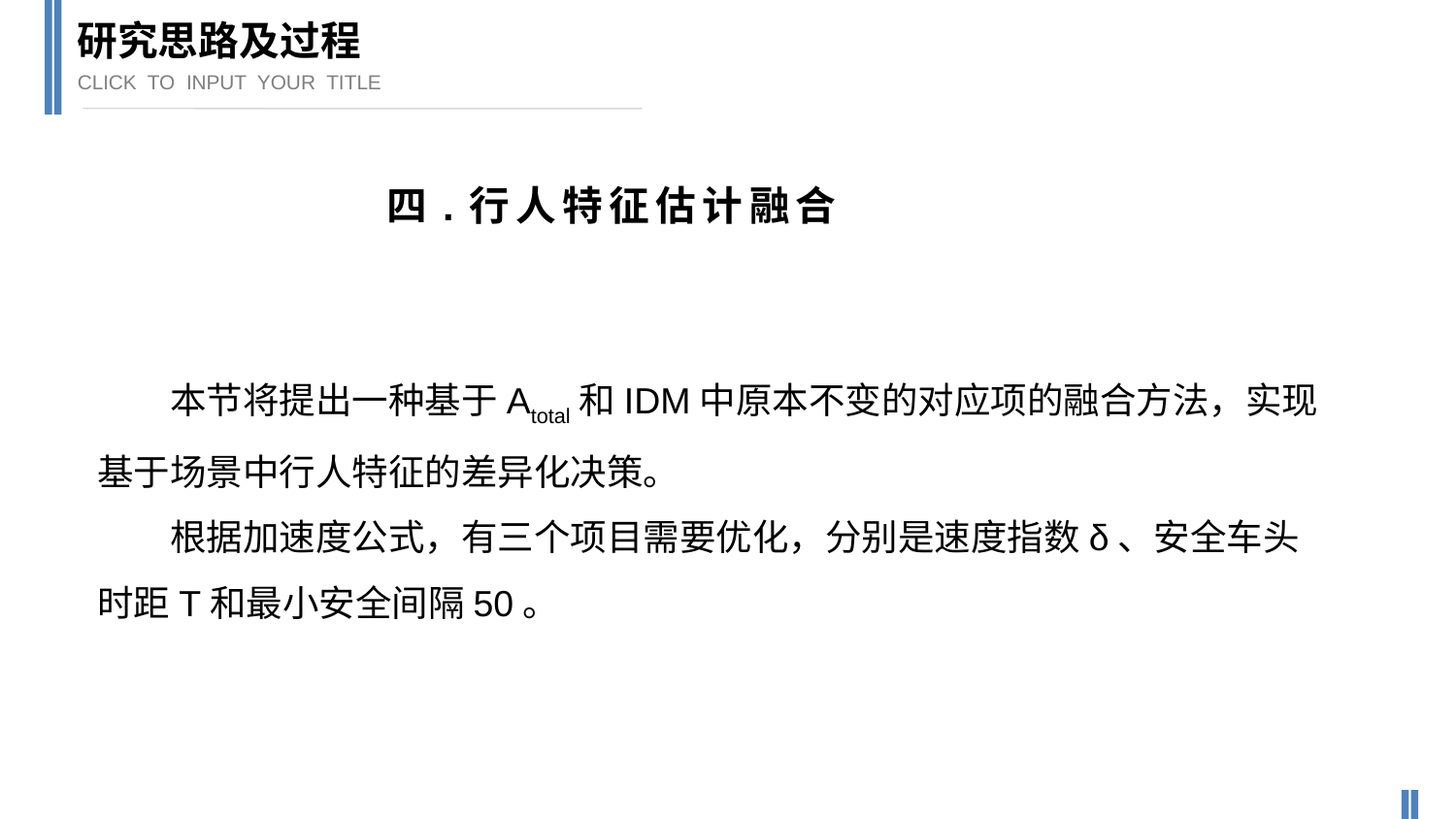

研究思路及过程
CLICK  TO  INPUT  YOUR  TITLE
四.行人特征估计融合
本节将提出一种基于Atotal和IDM中原本不变的对应项的融合方法，实现基于场景中行人特征的差异化决策。
根据加速度公式，有三个项目需要优化，分别是速度指数δ、安全车头时距T和最小安全间隔50。